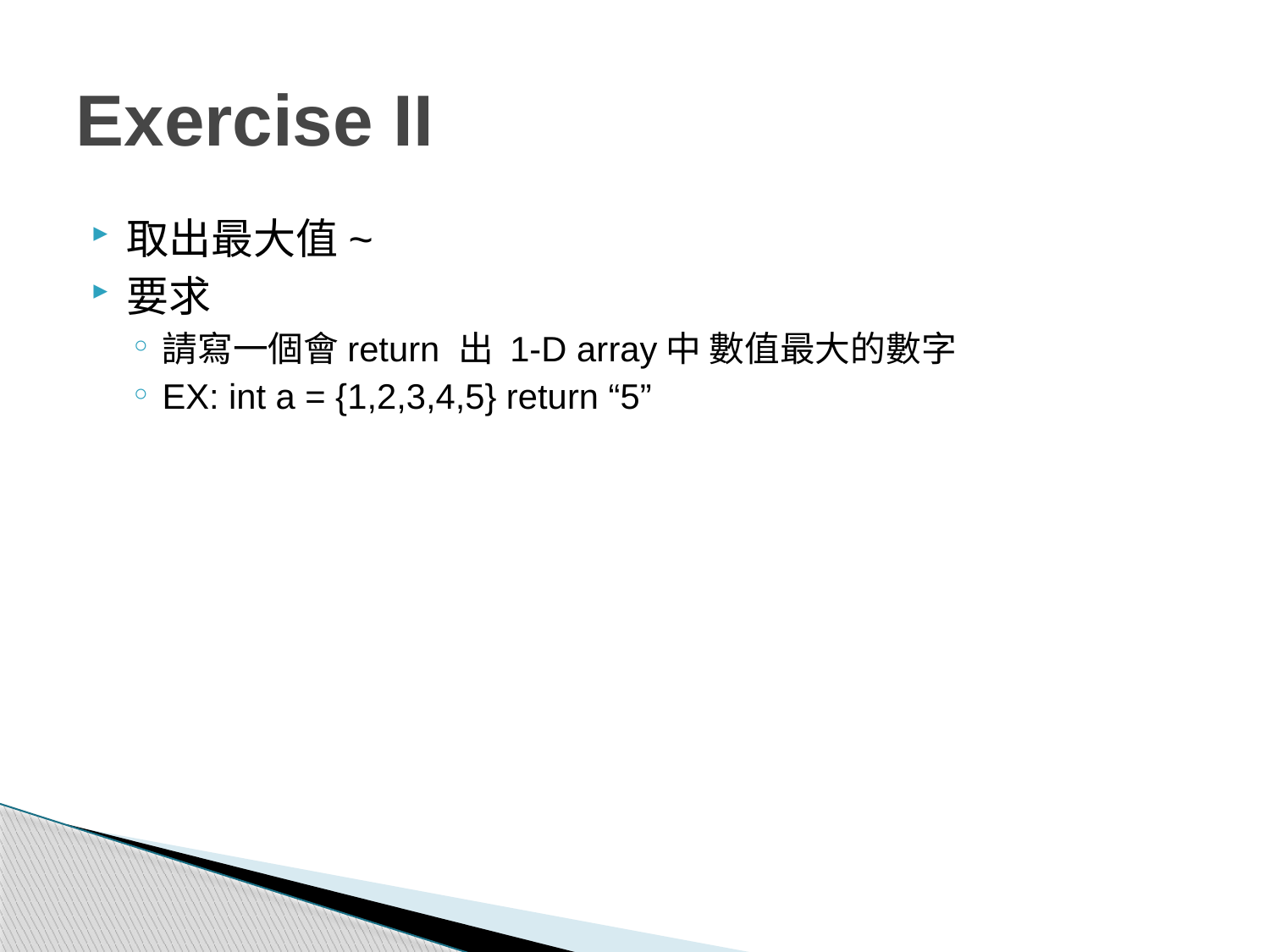

# Exercise II
取出最大值~
要求
請寫一個會return 出 1-D array中 數值最大的數字
EX: int a = {1,2,3,4,5} return “5”